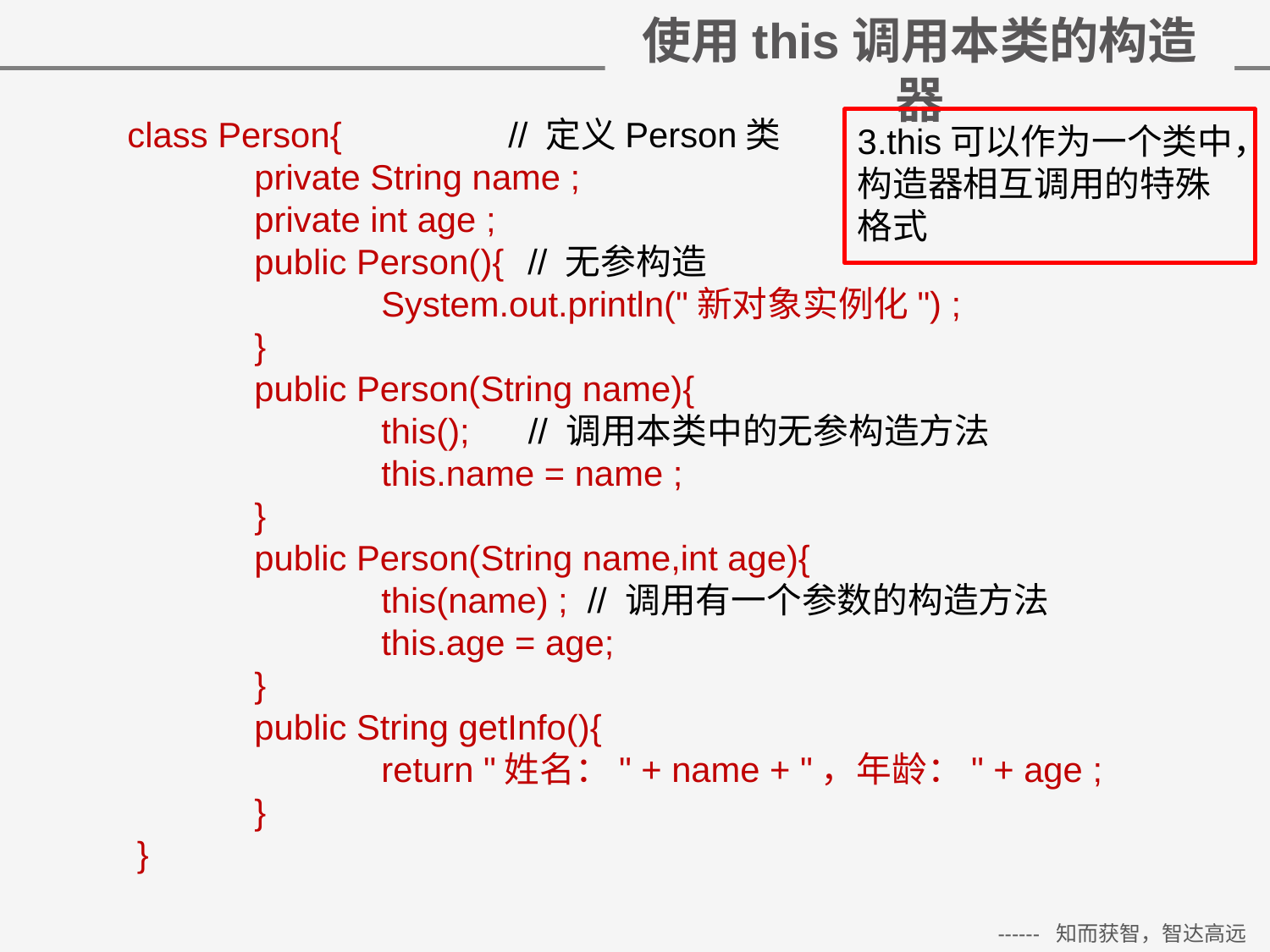

# 使用this调用本类的构造器
class Person{		// 定义Person类
	private String name ;
	private int age ;
	public Person(){	  // 无参构造
		System.out.println("新对象实例化") ;
	}
	public Person(String name){
		this();      // 调用本类中的无参构造方法
		this.name = name ;
	}
	public Person(String name,int age){
		this(name) ;  // 调用有一个参数的构造方法
		this.age = age;
	}
	public String getInfo(){
		return "姓名：" + name + "，年龄：" + age ;
	}
 }

3.this可以作为一个类中，构造器相互调用的特殊格式